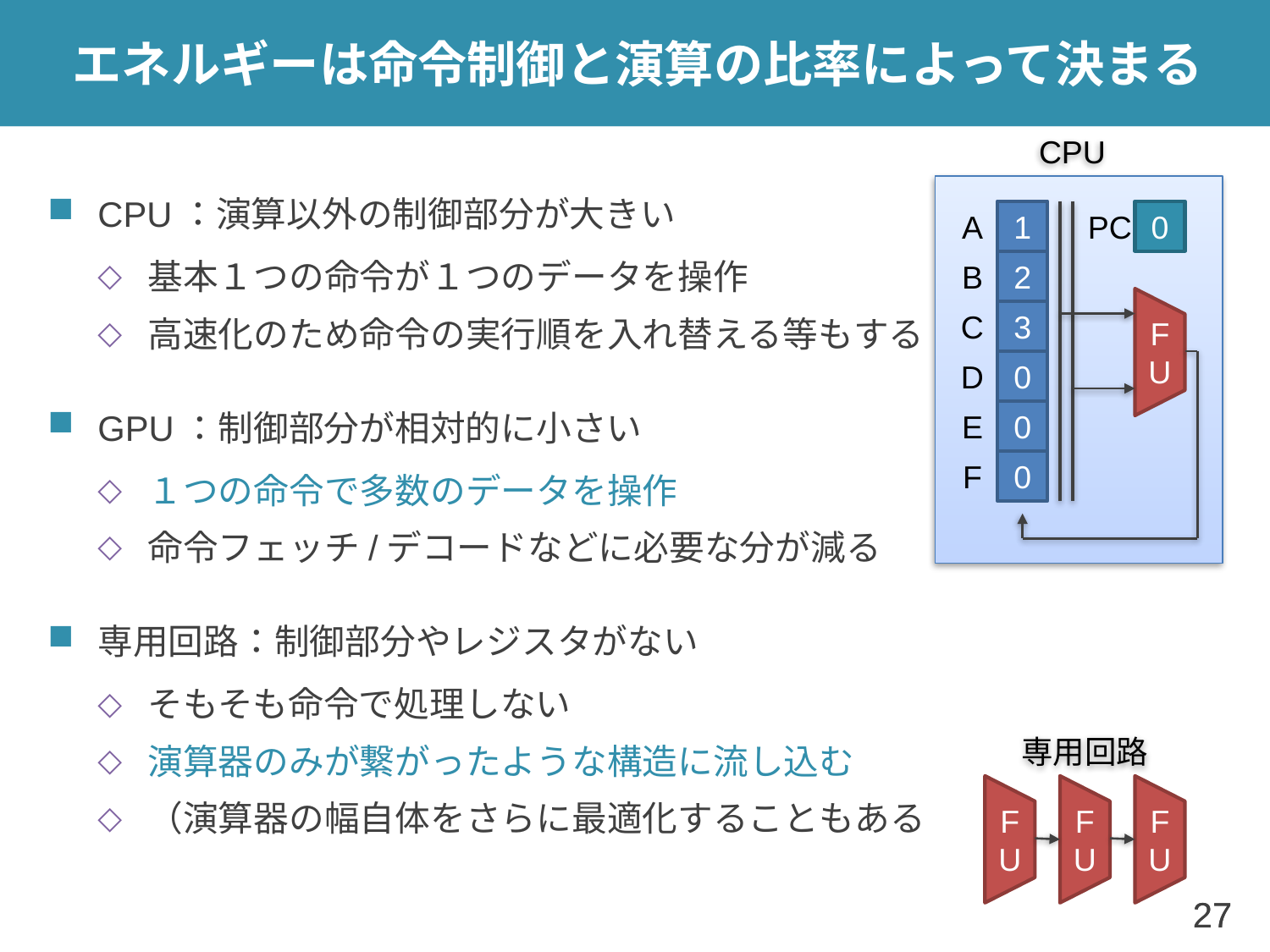

# エネルギーは命令制御と演算の比率によって決まる
CPU
CPU：演算以外の制御部分が大きい
基本１つの命令が１つのデータを操作
高速化のため命令の実行順を入れ替える等もする
GPU：制御部分が相対的に小さい
１つの命令で多数のデータを操作
命令フェッチ/デコードなどに必要な分が減る
専用回路：制御部分やレジスタがない
そもそも命令で処理しない
演算器のみが繋がったような構造に流し込む
（演算器の幅自体をさらに最適化することもある

A
1
PC
0
B
2
C
3
FU
D
0
E
0
F
0
専用回路
FU
FU
FU